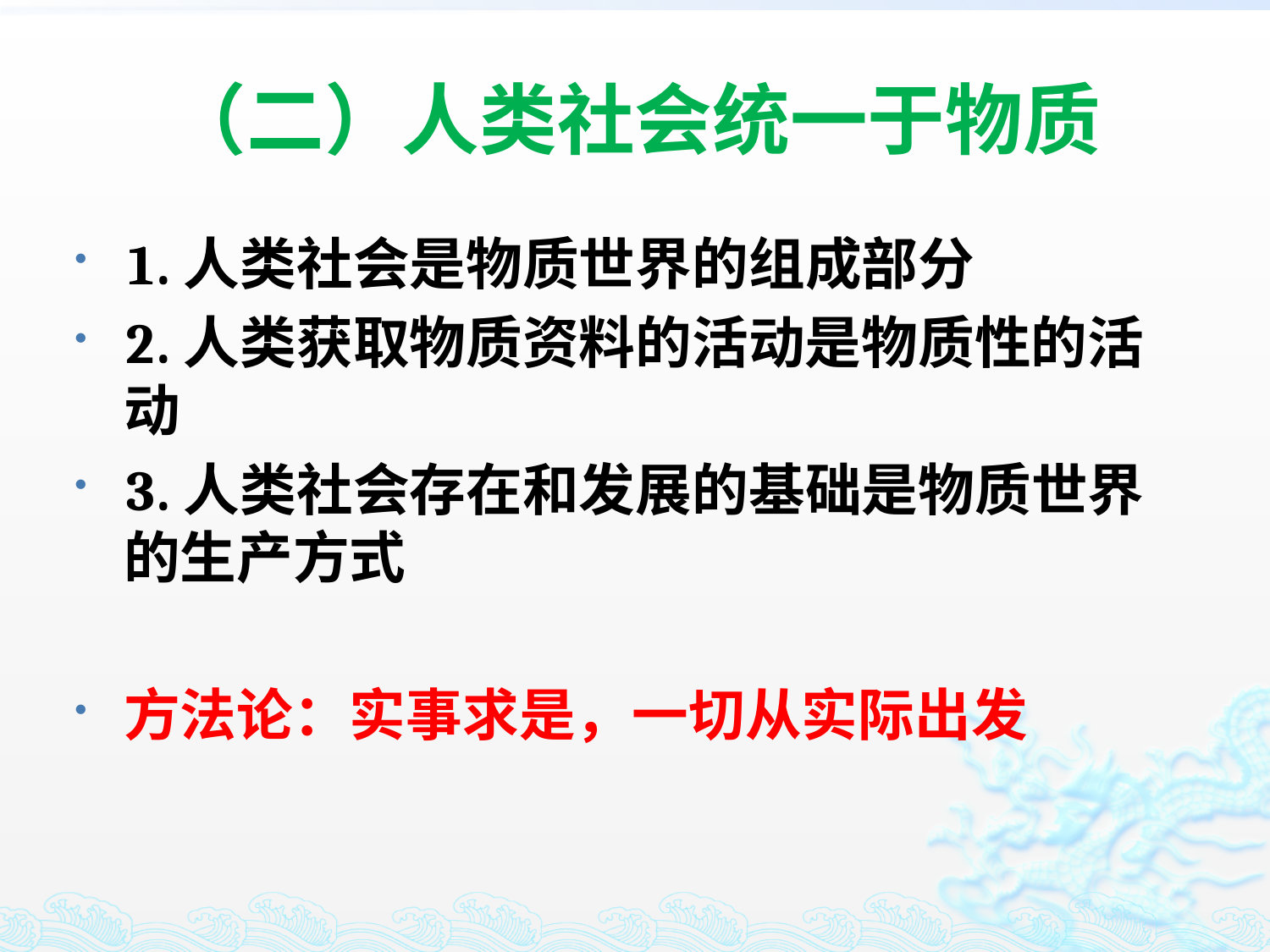

# （二）人类社会统一于物质
1.人类社会是物质世界的组成部分
2.人类获取物质资料的活动是物质性的活动
3.人类社会存在和发展的基础是物质世界的生产方式

方法论：实事求是，一切从实际出发